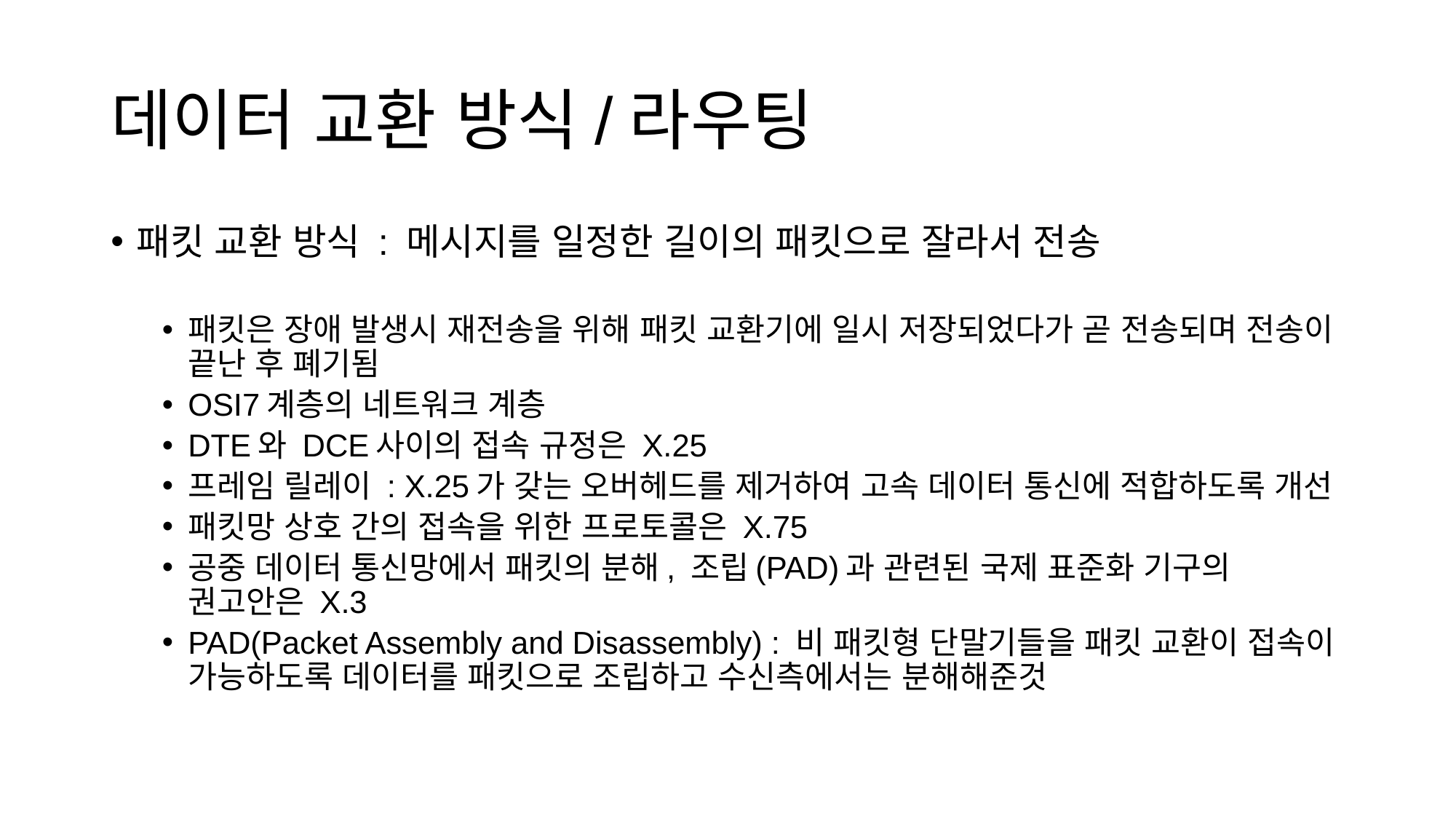

# 데이터 교환 방식/라우팅
패킷 교환 방식 : 메시지를 일정한 길이의 패킷으로 잘라서 전송
패킷은 장애 발생시 재전송을 위해 패킷 교환기에 일시 저장되었다가 곧 전송되며 전송이 끝난 후 폐기됨
OSI7계층의 네트워크 계층
DTE와 DCE사이의 접속 규정은 X.25
프레임 릴레이 : X.25가 갖는 오버헤드를 제거하여 고속 데이터 통신에 적합하도록 개선
패킷망 상호 간의 접속을 위한 프로토콜은 X.75
공중 데이터 통신망에서 패킷의 분해, 조립(PAD)과 관련된 국제 표준화 기구의 권고안은 X.3
PAD(Packet Assembly and Disassembly) : 비 패킷형 단말기들을 패킷 교환이 접속이 가능하도록 데이터를 패킷으로 조립하고 수신측에서는 분해해준것